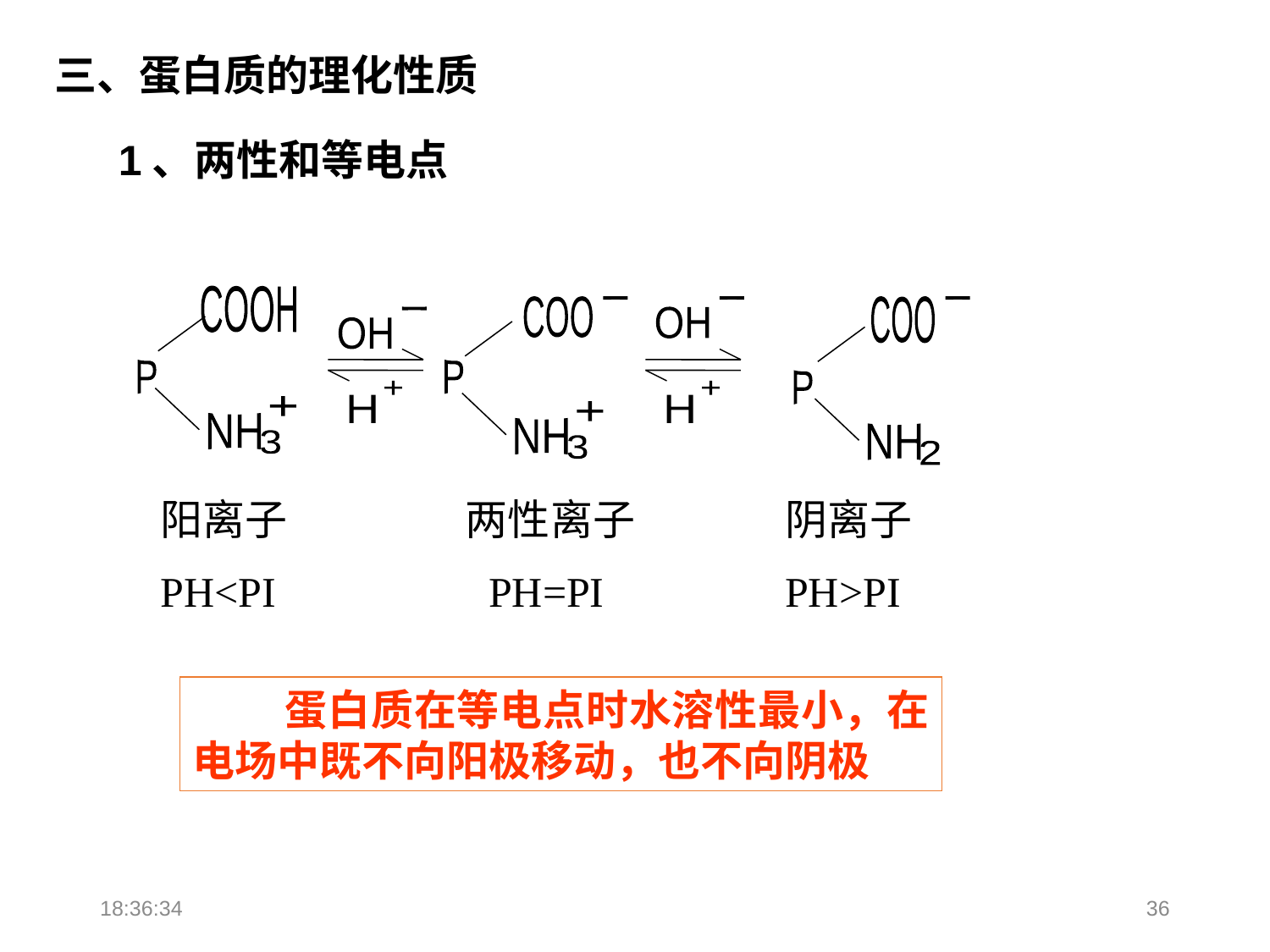

三、蛋白质的理化性质
1、两性和等电点
COOH

P

+
NH
3
COO
-

P

+
NH
3
-
OH

+
H
COO
-

NH
2
P
-
OH

+
H
阳离子
PH<PI
两性离子
   PH=PI
阴离子
PH>PI
        蛋白质在等电点时水溶性最小，在电场中既不向阳极移动，也不向阴极
18:36:34
36